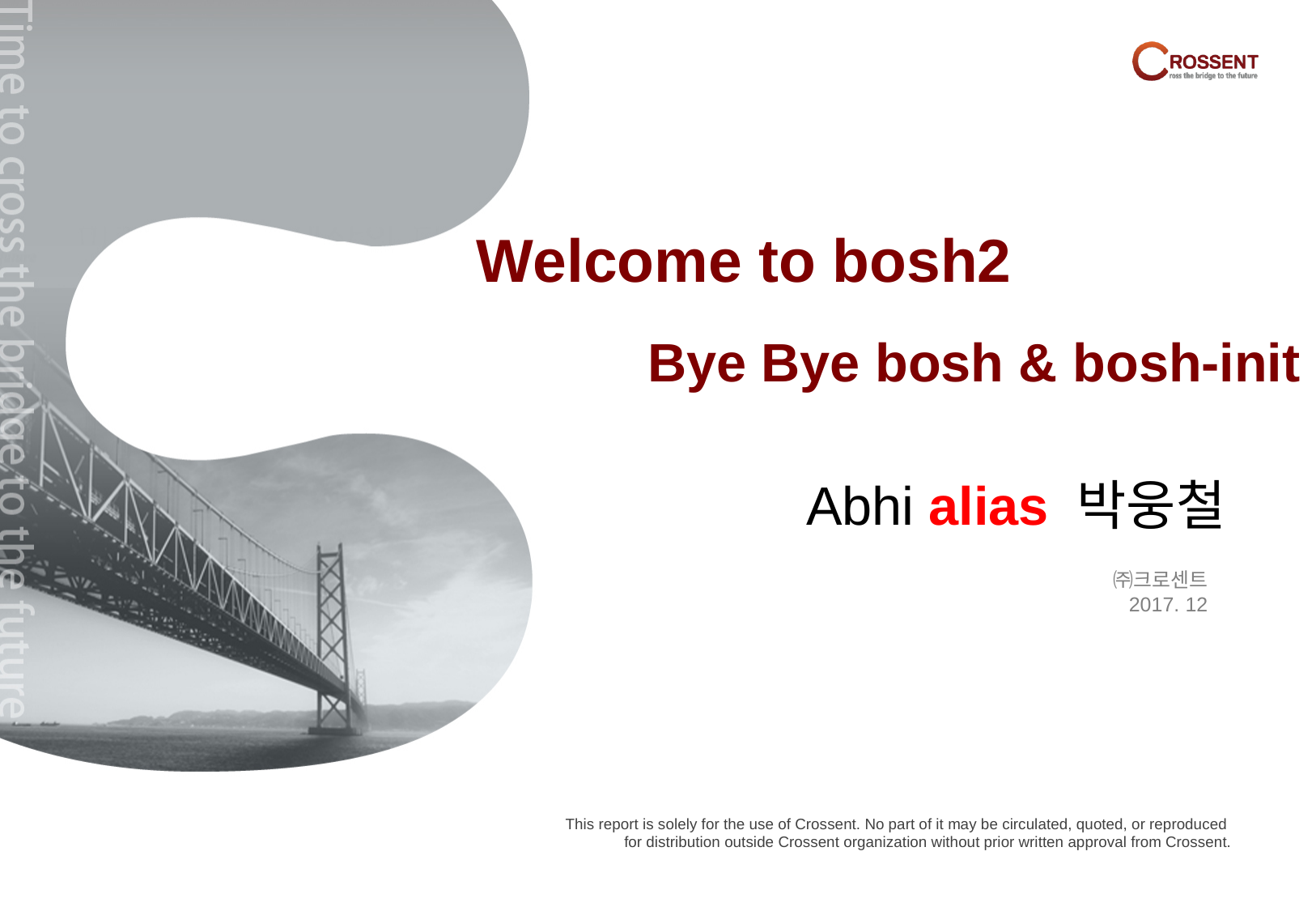

Welcome to bosh2
Bye Bye bosh & bosh-init
Abhi alias 박웅철
㈜크로센트
2017. 12